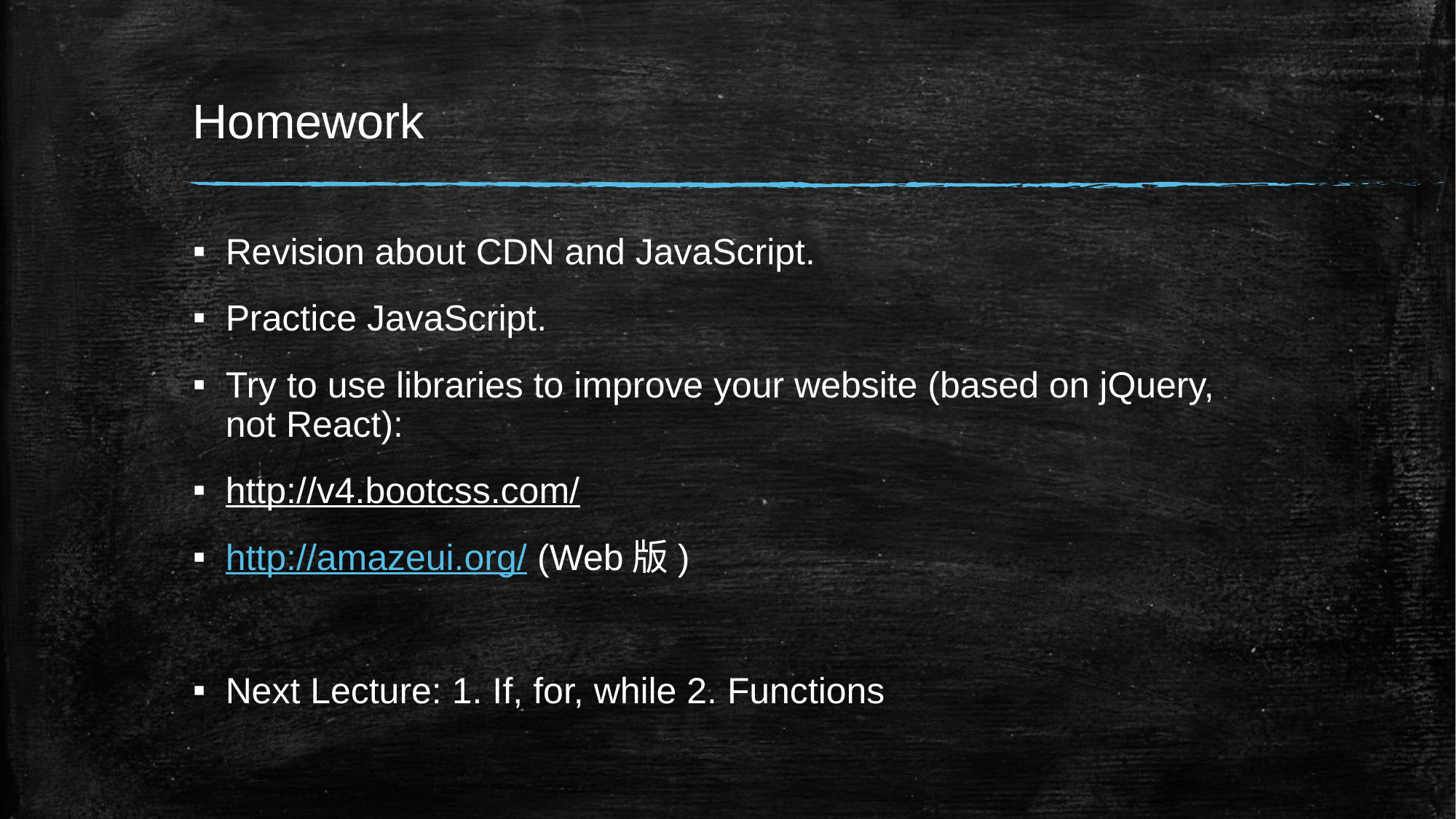

# Homework
Revision about CDN and JavaScript.
Practice JavaScript.
Try to use libraries to improve your website (based on jQuery, not React):
http://v4.bootcss.com/
http://amazeui.org/ (Web版)

Next Lecture: 1. If, for, while 2. Functions